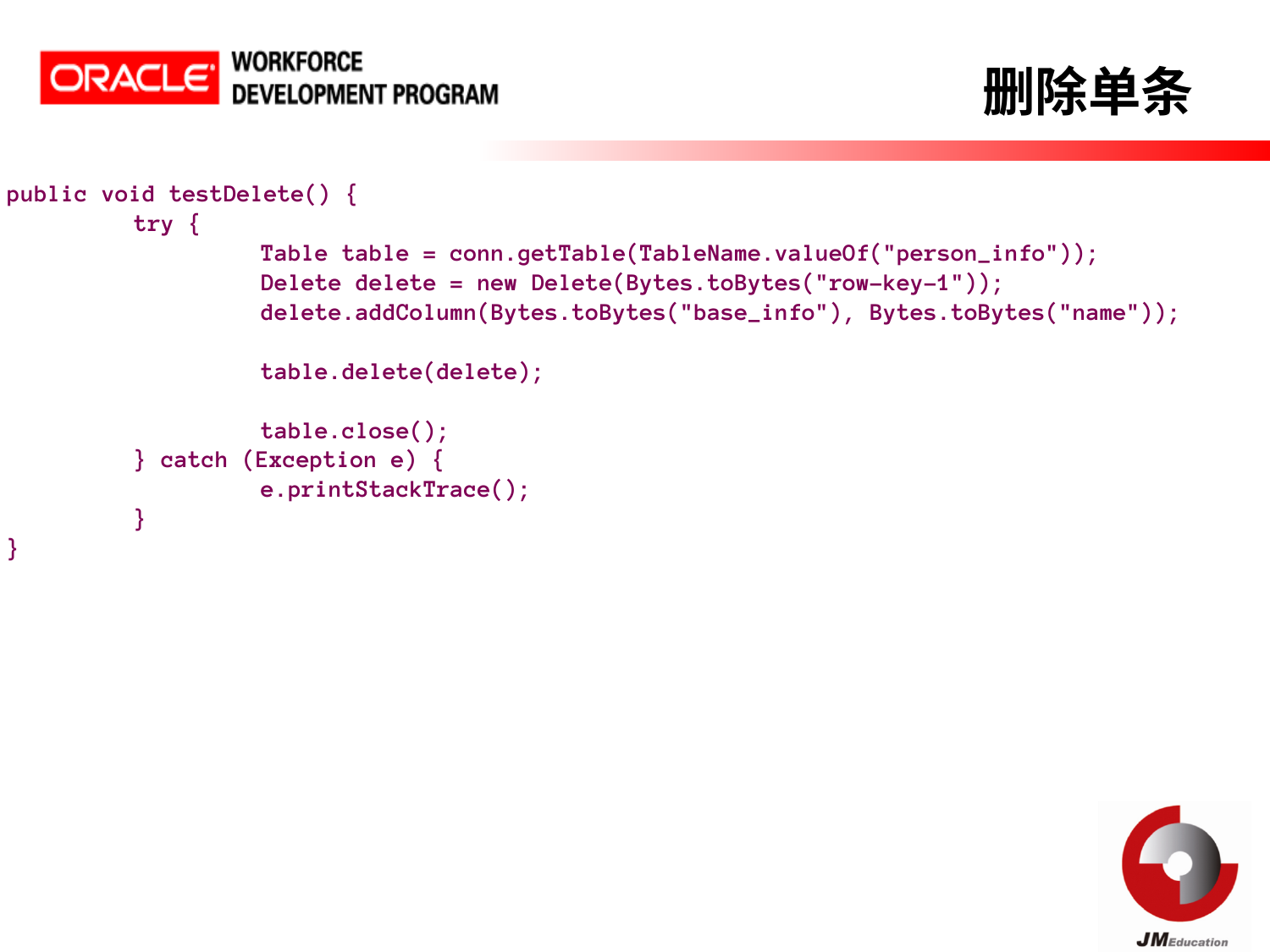

删除单条
public void testDelete() {
	try {
		Table table = conn.getTable(TableName.valueOf("person_info"));
		Delete delete = new Delete(Bytes.toBytes("row-key-1"));
		delete.addColumn(Bytes.toBytes("base_info"), Bytes.toBytes("name"));

		table.delete(delete);

		table.close();
	} catch (Exception e) {
		e.printStackTrace();
	}
}